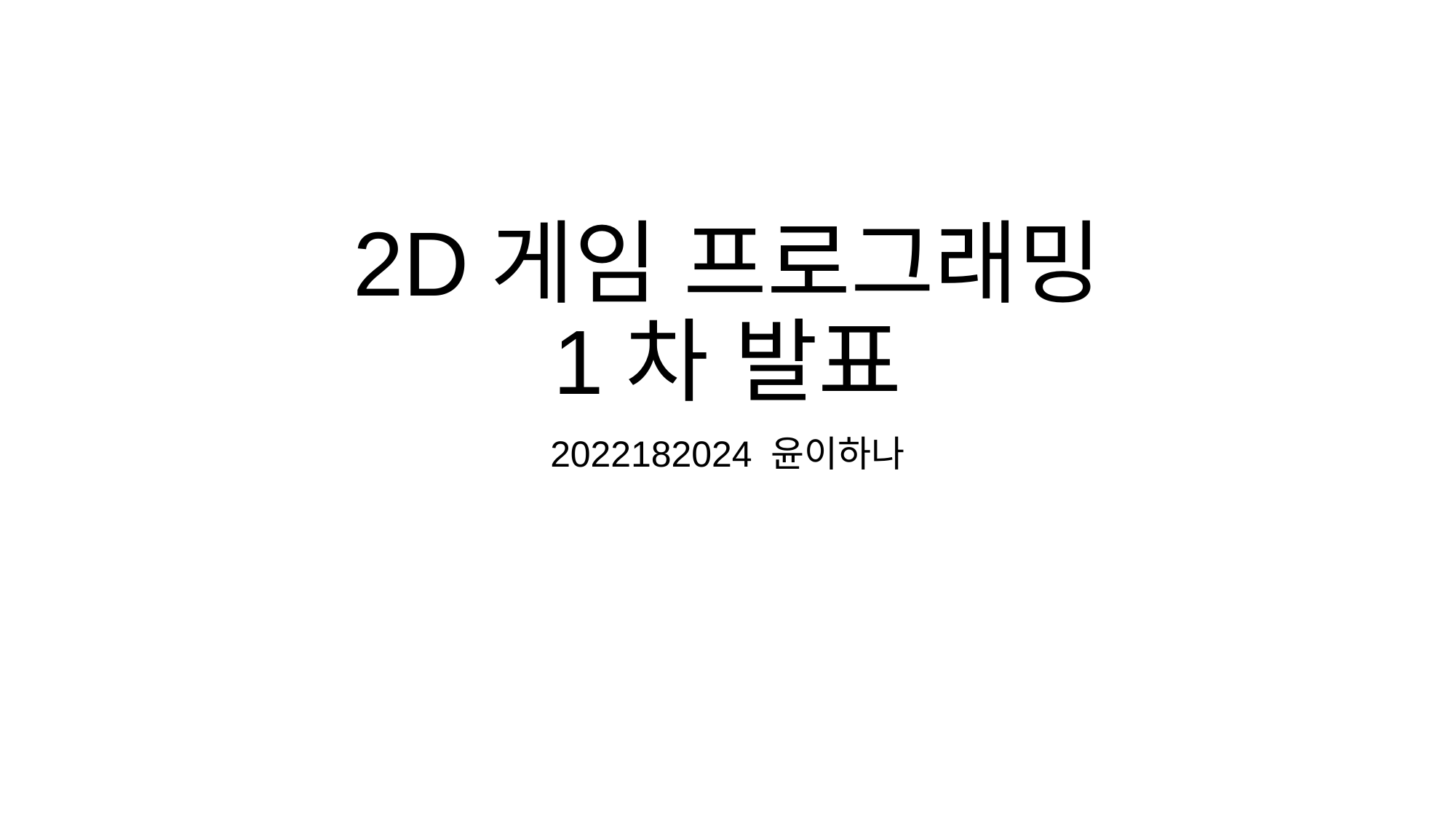

# 2D게임 프로그래밍 1차 발표
2022182024 윤이하나